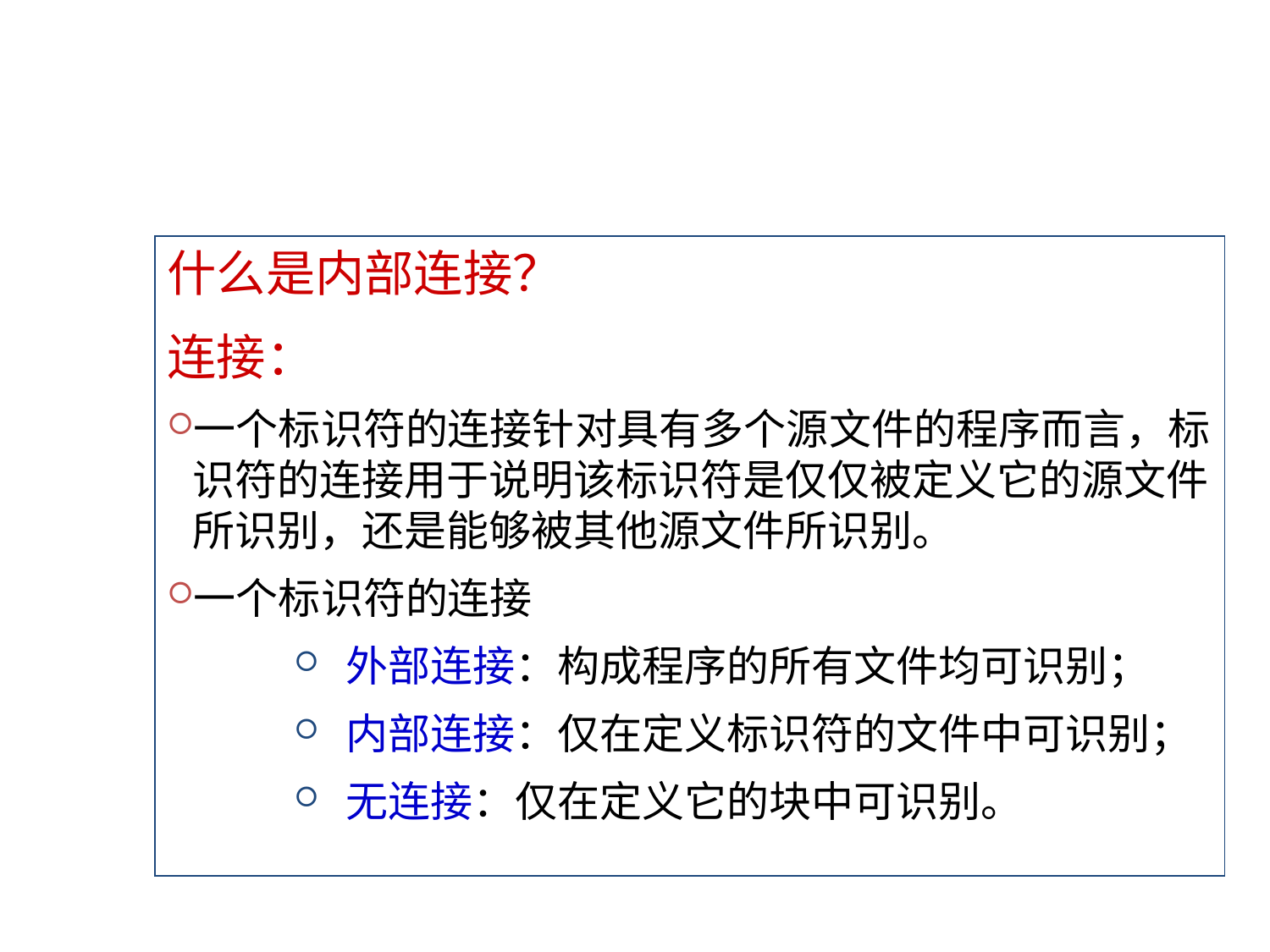

什么是内部连接？
连接：
一个标识符的连接针对具有多个源文件的程序而言，标识符的连接用于说明该标识符是仅仅被定义它的源文件所识别，还是能够被其他源文件所识别。
一个标识符的连接
 外部连接：构成程序的所有文件均可识别；
 内部连接：仅在定义标识符的文件中可识别；
 无连接：仅在定义它的块中可识别。